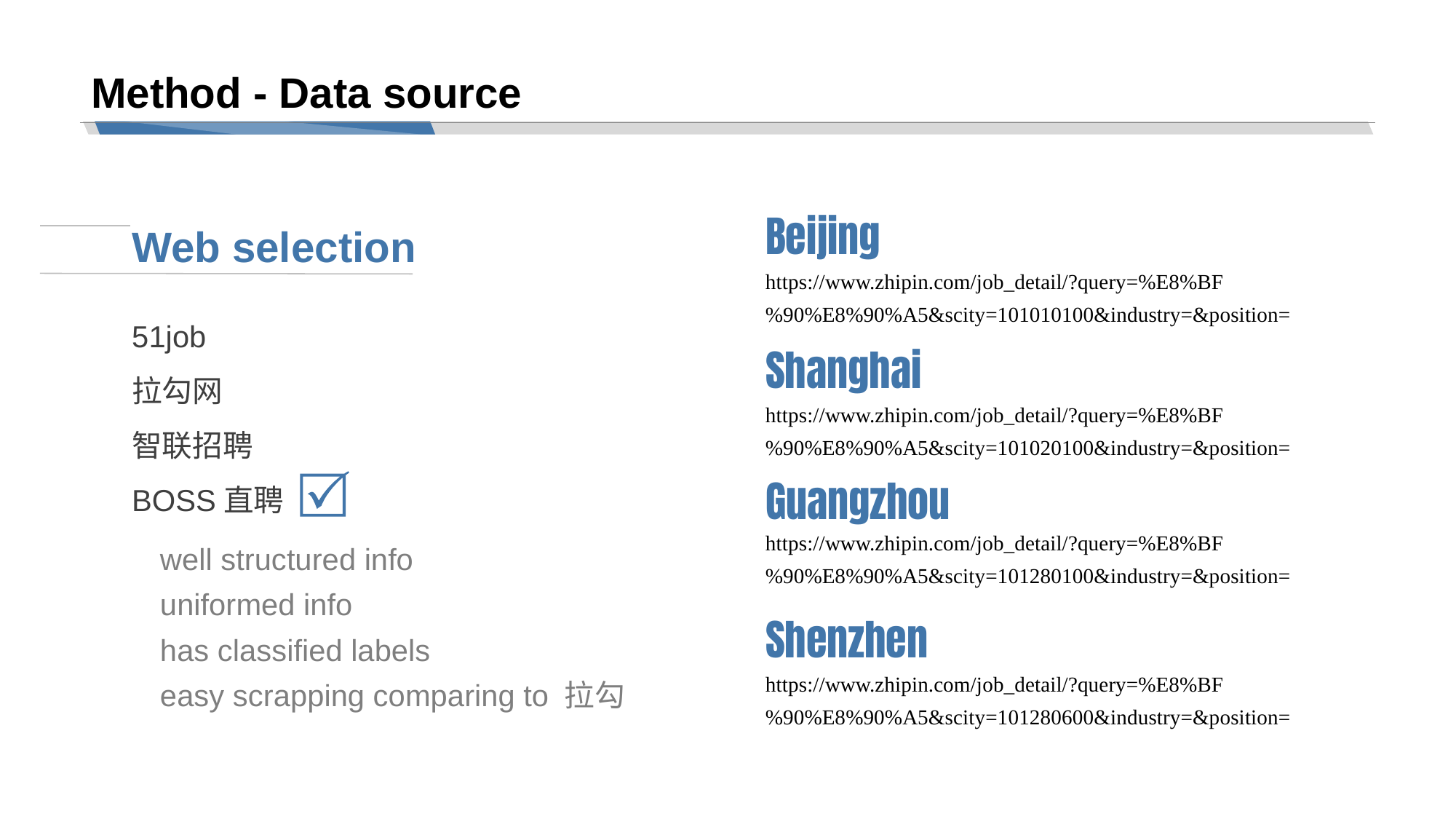

# Method - Data source
Web selection
Beijing
https://www.zhipin.com/job_detail/?query=%E8%BF%90%E8%90%A5&scity=101010100&industry=&position=
51job
拉勾网
智联招聘
BOSS直聘
Shanghai
https://www.zhipin.com/job_detail/?query=%E8%BF%90%E8%90%A5&scity=101020100&industry=&position=

Guangzhou
https://www.zhipin.com/job_detail/?query=%E8%BF%90%E8%90%A5&scity=101280100&industry=&position=
well structured info
uniformed info
has classified labels
easy scrapping comparing to 拉勾
Shenzhen
https://www.zhipin.com/job_detail/?query=%E8%BF%90%E8%90%A5&scity=101280600&industry=&position=